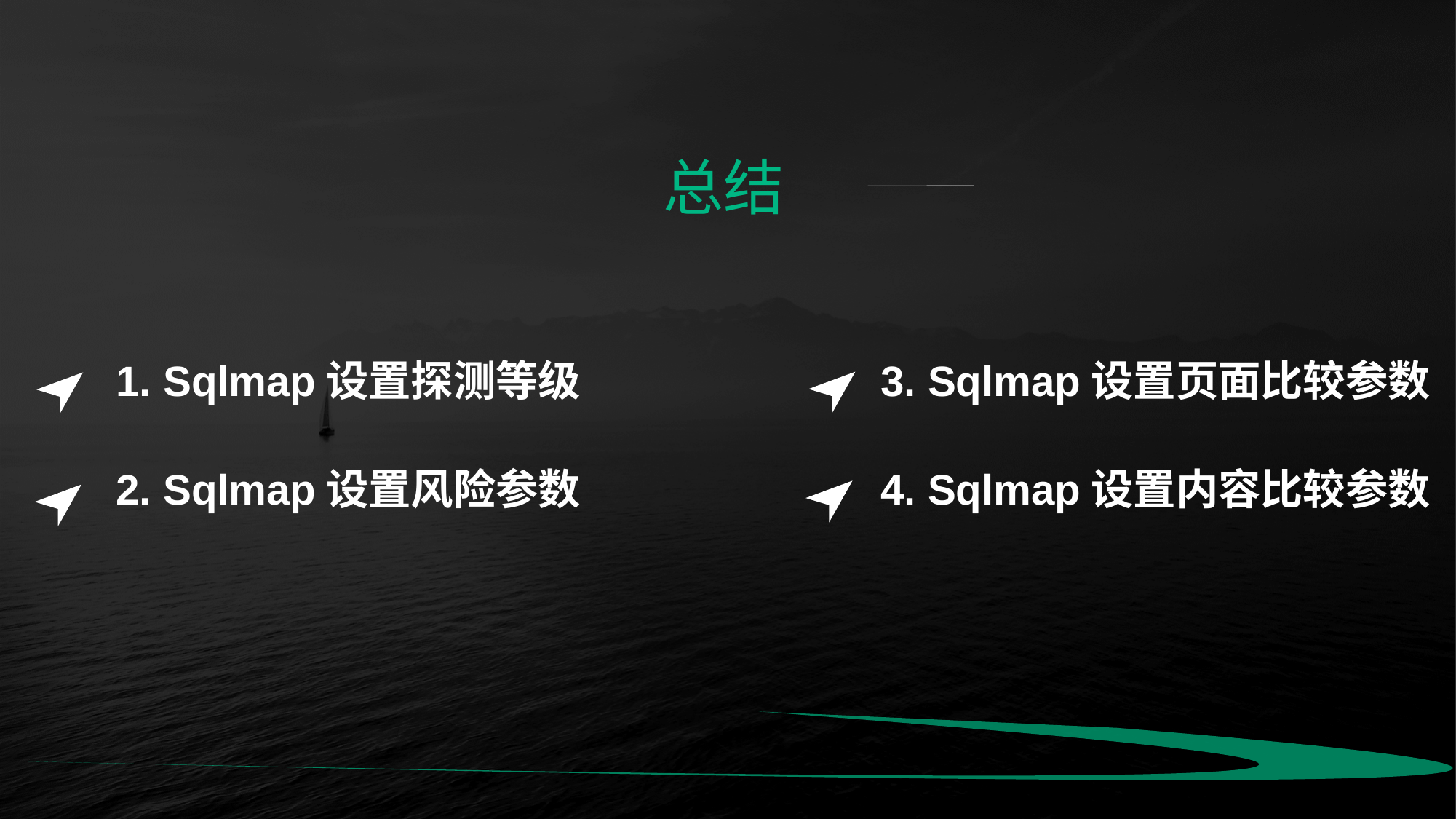

总结
3. Sqlmap设置页面比较参数

4. Sqlmap设置内容比较参数

1. Sqlmap设置探测等级

2. Sqlmap设置风险参数